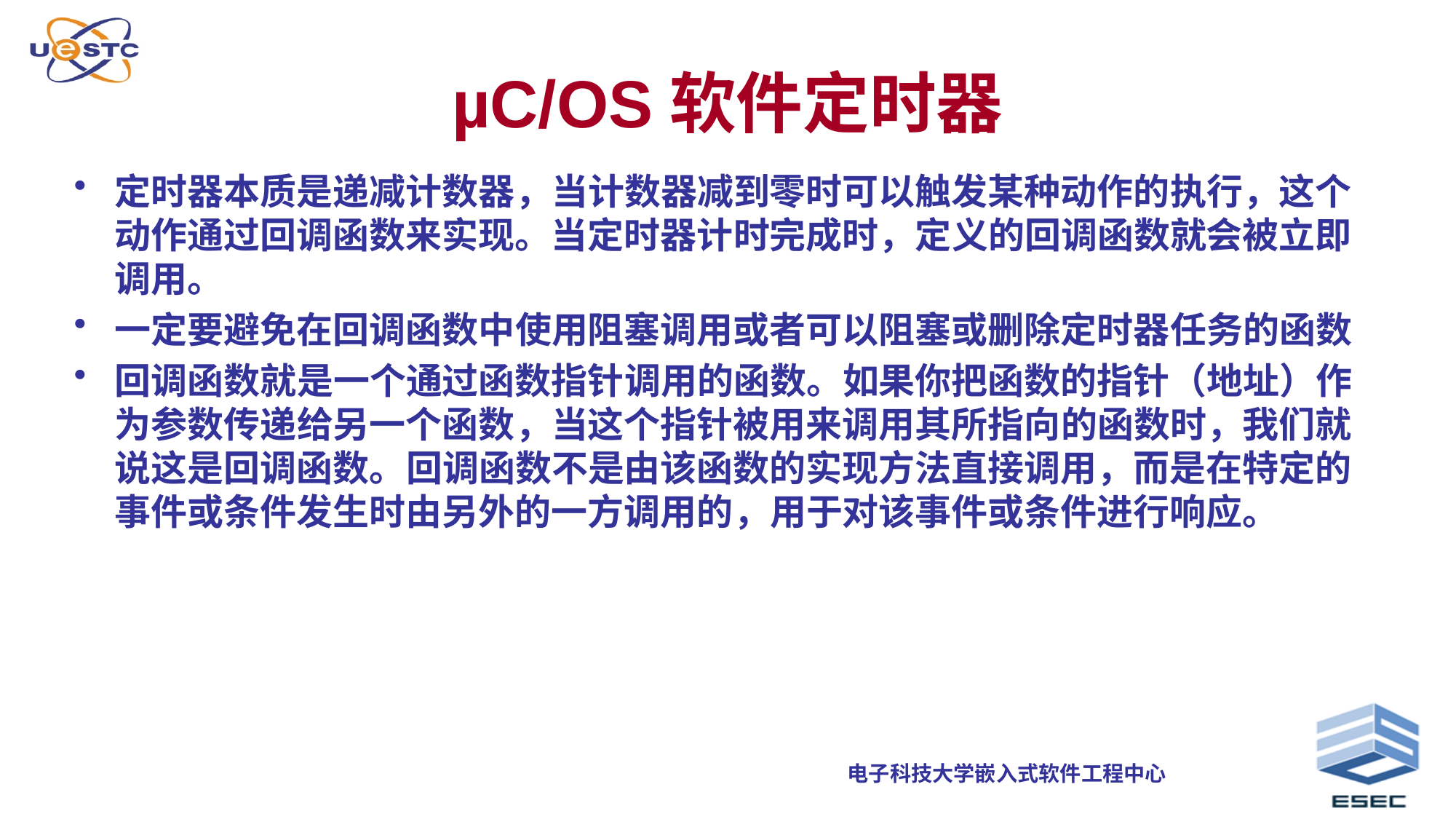

# µC/OS软件定时器
定时器本质是递减计数器，当计数器减到零时可以触发某种动作的执行，这个动作通过回调函数来实现。当定时器计时完成时，定义的回调函数就会被立即调用。
一定要避免在回调函数中使用阻塞调用或者可以阻塞或删除定时器任务的函数
回调函数就是一个通过函数指针调用的函数。如果你把函数的指针（地址）作为参数传递给另一个函数，当这个指针被用来调用其所指向的函数时，我们就说这是回调函数。回调函数不是由该函数的实现方法直接调用，而是在特定的事件或条件发生时由另外的一方调用的，用于对该事件或条件进行响应。